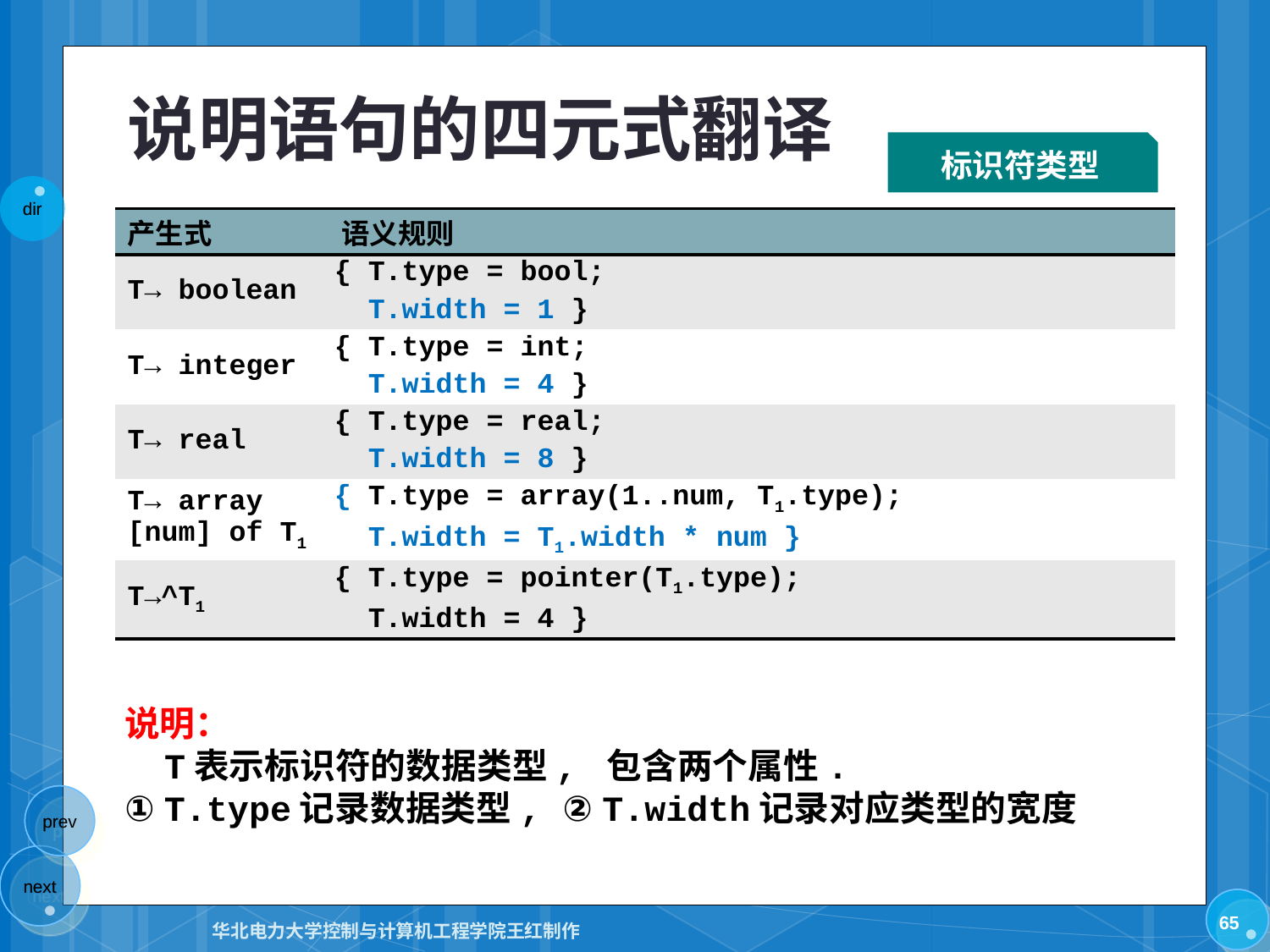

# 说明语句的四元式翻译
标识符类型
| 产生式 | 语义规则 |
| --- | --- |
| T→ boolean | { T.type = bool; T.width = 1 } |
| T→ integer | { T.type = int; T.width = 4 } |
| T→ real | { T.type = real; T.width = 8 } |
| T→ array [num] of T1 | { T.type = array(1..num, T1.type); T.width = T1.width \* num } |
| T→^T1 | { T.type = pointer(T1.type); T.width = 4 } |
说明：
    T表示标识符的数据类型, 包含两个属性.
① T.type记录数据类型, ② T.width记录对应类型的宽度
65
华北电力大学控制与计算机工程学院王红制作